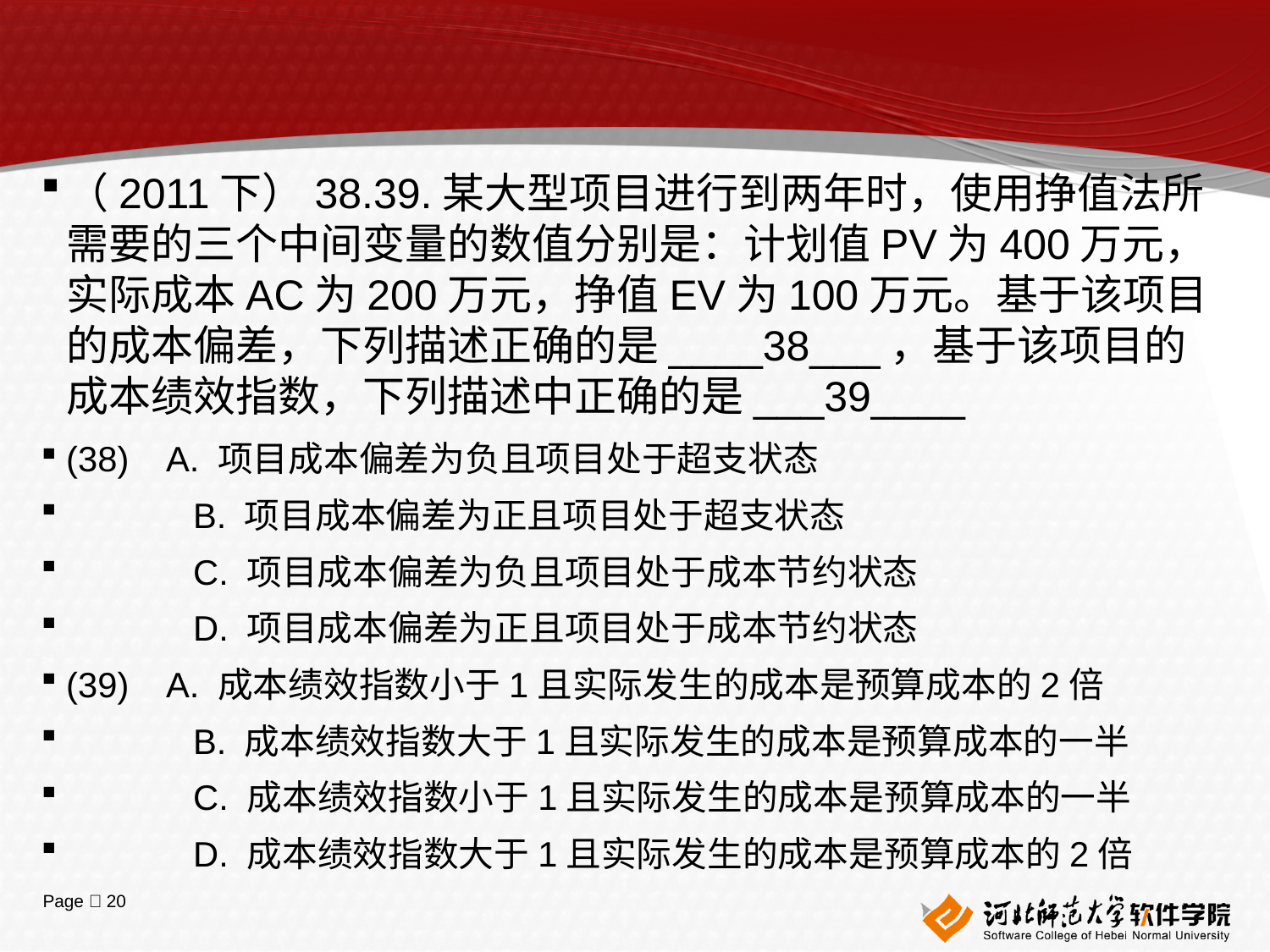

#
（2011下）38.39.某大型项目进行到两年时，使用挣值法所需要的三个中间变量的数值分别是：计划值PV为400万元，实际成本AC为200万元，挣值EV为100万元。基于该项目的成本偏差，下列描述正确的是____38___，基于该项目的成本绩效指数，下列描述中正确的是___39____
(38)    A. 项目成本偏差为负且项目处于超支状态
	B. 项目成本偏差为正且项目处于超支状态
	C. 项目成本偏差为负且项目处于成本节约状态
	D. 项目成本偏差为正且项目处于成本节约状态
(39)    A. 成本绩效指数小于1且实际发生的成本是预算成本的2倍
	B. 成本绩效指数大于1且实际发生的成本是预算成本的一半
	C. 成本绩效指数小于1且实际发生的成本是预算成本的一半
	D. 成本绩效指数大于1且实际发生的成本是预算成本的2倍